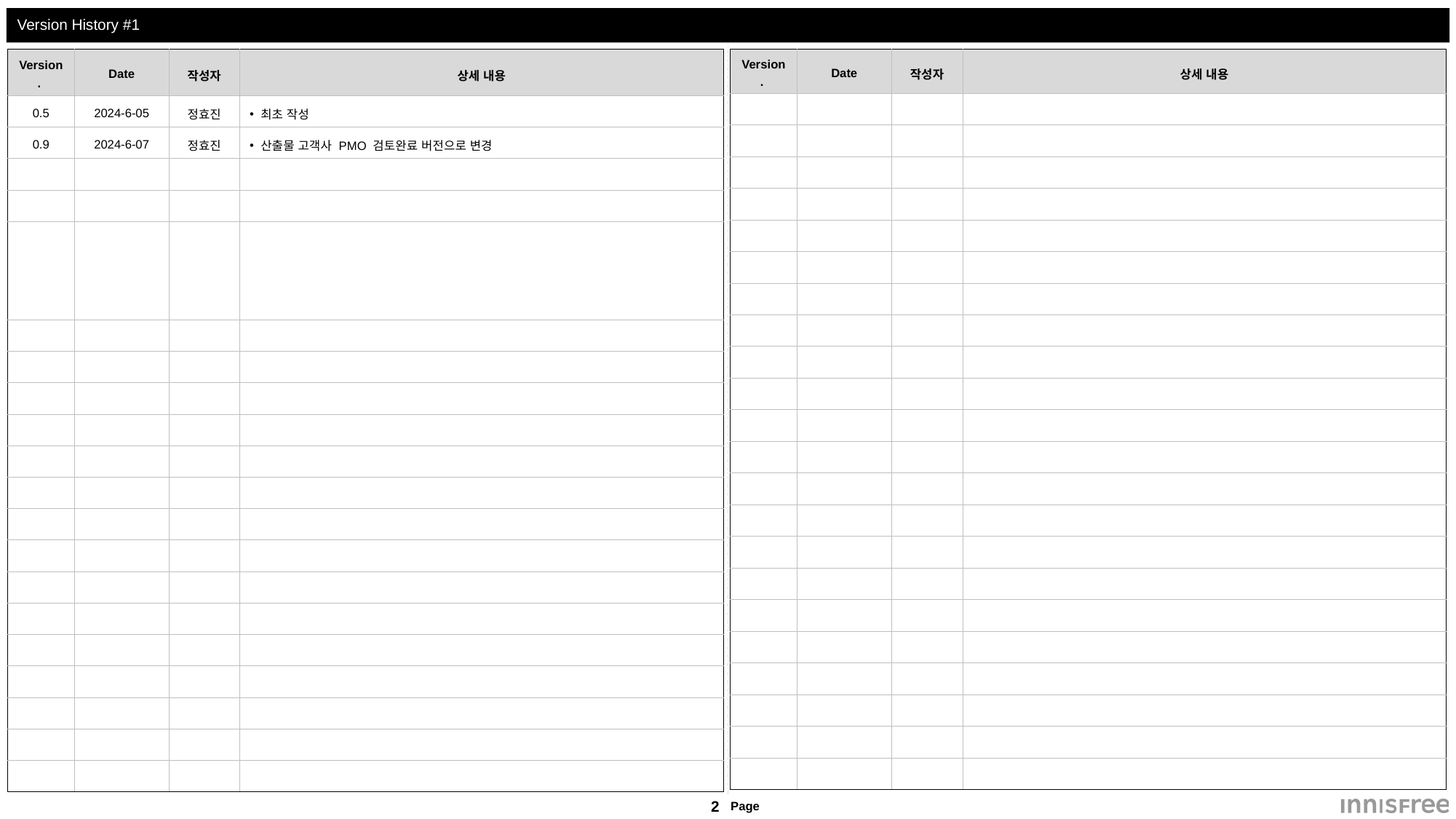

# Version History #1
| Version. | Date | 작성자 | 상세 내용 |
| --- | --- | --- | --- |
| 0.5 | 2024-6-05 | 정효진 | 최초 작성 |
| 0.9 | 2024-6-07 | 정효진 | 산출물 고객사 PMO 검토완료 버전으로 변경 |
|  |  |  |  |
|  |  |  |  |
|  |  |  |  |
|  |  |  |  |
|  |  |  |  |
|  |  |  |  |
|  |  |  |  |
|  |  |  |  |
|  |  |  |  |
|  |  |  |  |
|  |  |  |  |
|  |  |  |  |
|  |  |  |  |
|  |  |  |  |
|  |  |  |  |
|  |  |  |  |
|  |  |  |  |
|  |  |  |  |
| Version. | Date | 작성자 | 상세 내용 |
| --- | --- | --- | --- |
|  |  |  |  |
|  |  |  |  |
|  |  |  |  |
|  |  |  |  |
|  |  |  |  |
|  |  |  |  |
|  |  |  |  |
|  |  |  |  |
|  |  |  |  |
|  |  |  |  |
|  |  |  |  |
|  |  |  |  |
|  |  |  |  |
|  |  |  |  |
|  |  |  |  |
|  |  |  |  |
|  |  |  |  |
|  |  |  |  |
|  |  |  |  |
|  |  |  |  |
|  |  |  |  |
|  |  |  |  |